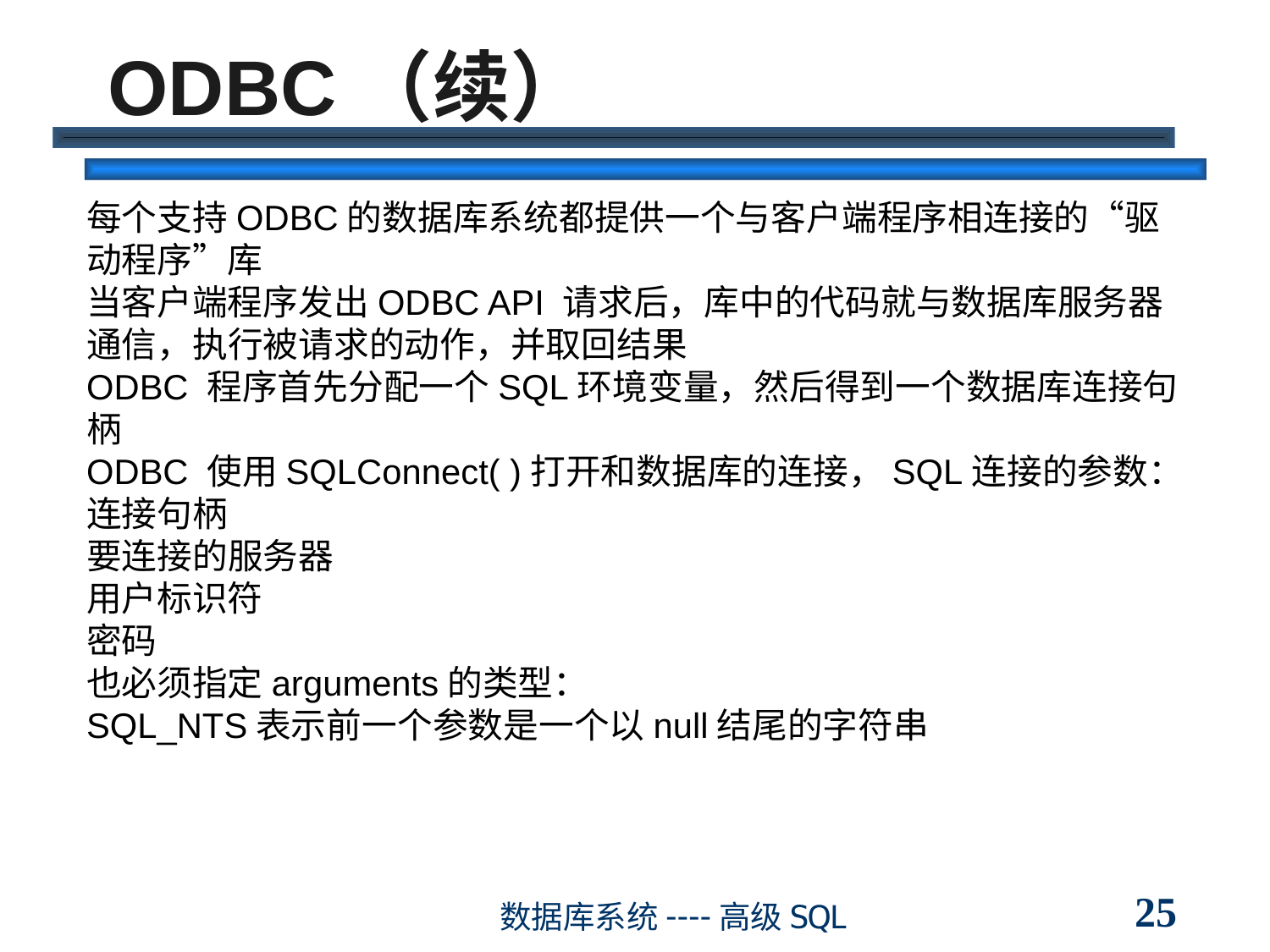

# ODBC（续）
每个支持ODBC的数据库系统都提供一个与客户端程序相连接的“驱动程序”库
当客户端程序发出ODBC API 请求后，库中的代码就与数据库服务器通信，执行被请求的动作，并取回结果
ODBC 程序首先分配一个SQL环境变量，然后得到一个数据库连接句柄
ODBC 使用SQLConnect( )打开和数据库的连接，SQL连接的参数：
连接句柄
要连接的服务器
用户标识符
密码
也必须指定arguments的类型：
SQL_NTS表示前一个参数是一个以null结尾的字符串
25
数据库系统----高级SQL